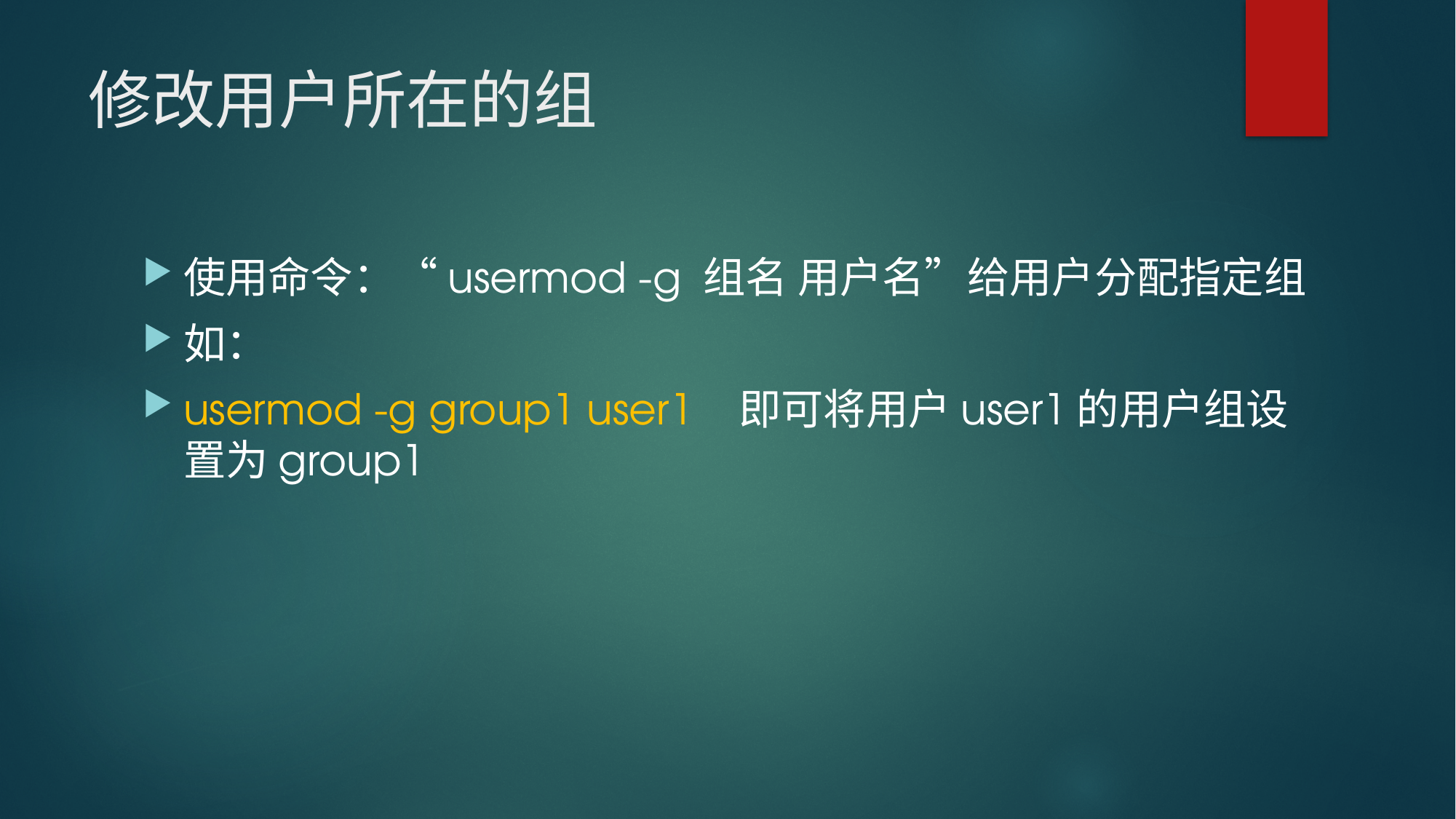

# 修改用户所在的组
使用命令：“usermod -g 组名 用户名”给用户分配指定组
如：
usermod -g group1 user1   即可将用户user1的用户组设置为group1